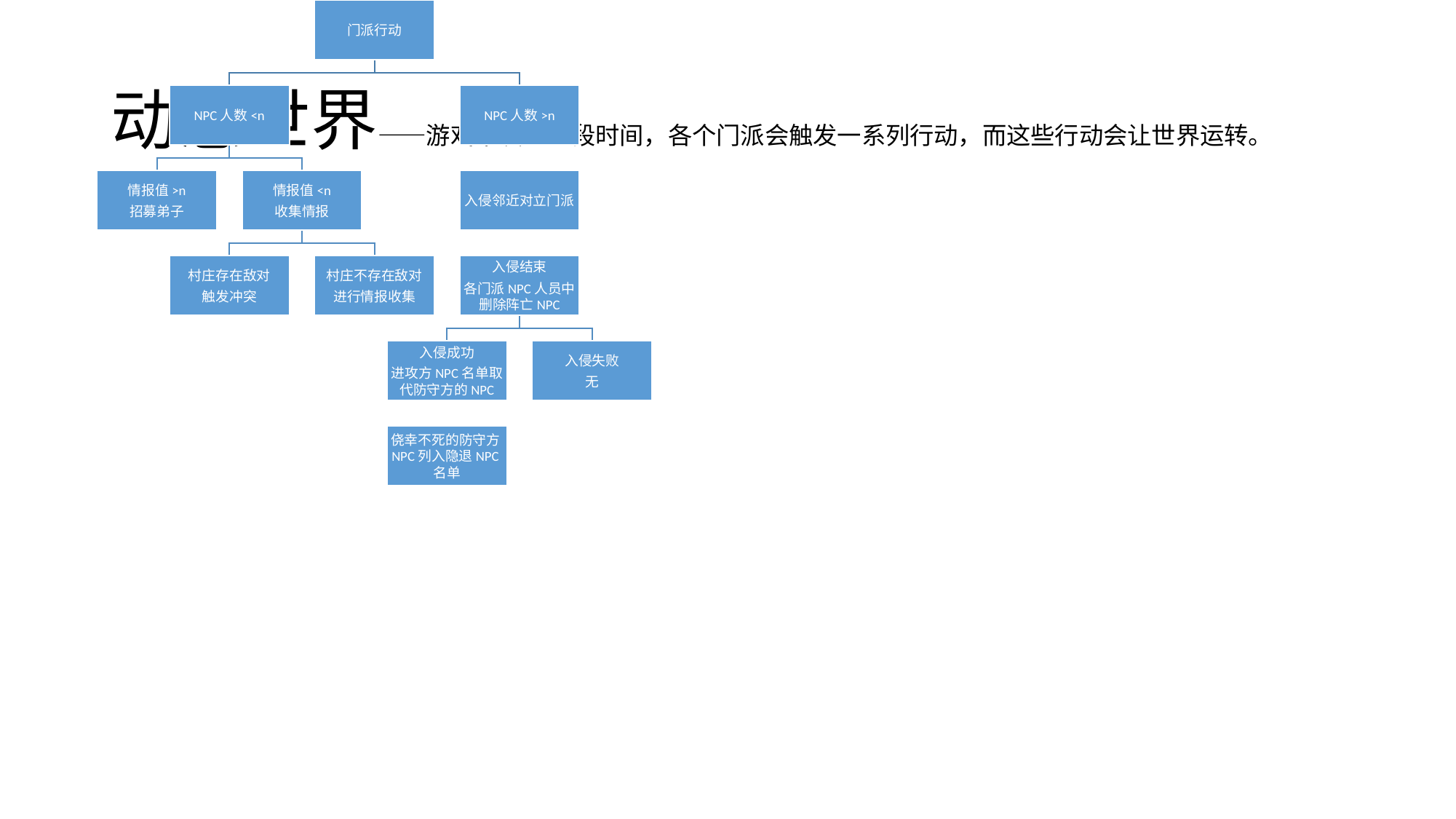

# 动态世界——游戏中没过一段时间，各个门派会触发一系列行动，而这些行动会让世界运转。

门派行动
NPC人数<n
情报值>n
招募弟子
情报值<n
收集情报
村庄存在敌对
触发冲突
村庄不存在敌对
进行情报收集
NPC人数>n
入侵邻近对立门派
入侵结束
各门派NPC人员中删除阵亡NPC
入侵成功
进攻方NPC名单取代防守方的NPC
侥幸不死的防守方NPC列入隐退NPC名单
入侵失败
无